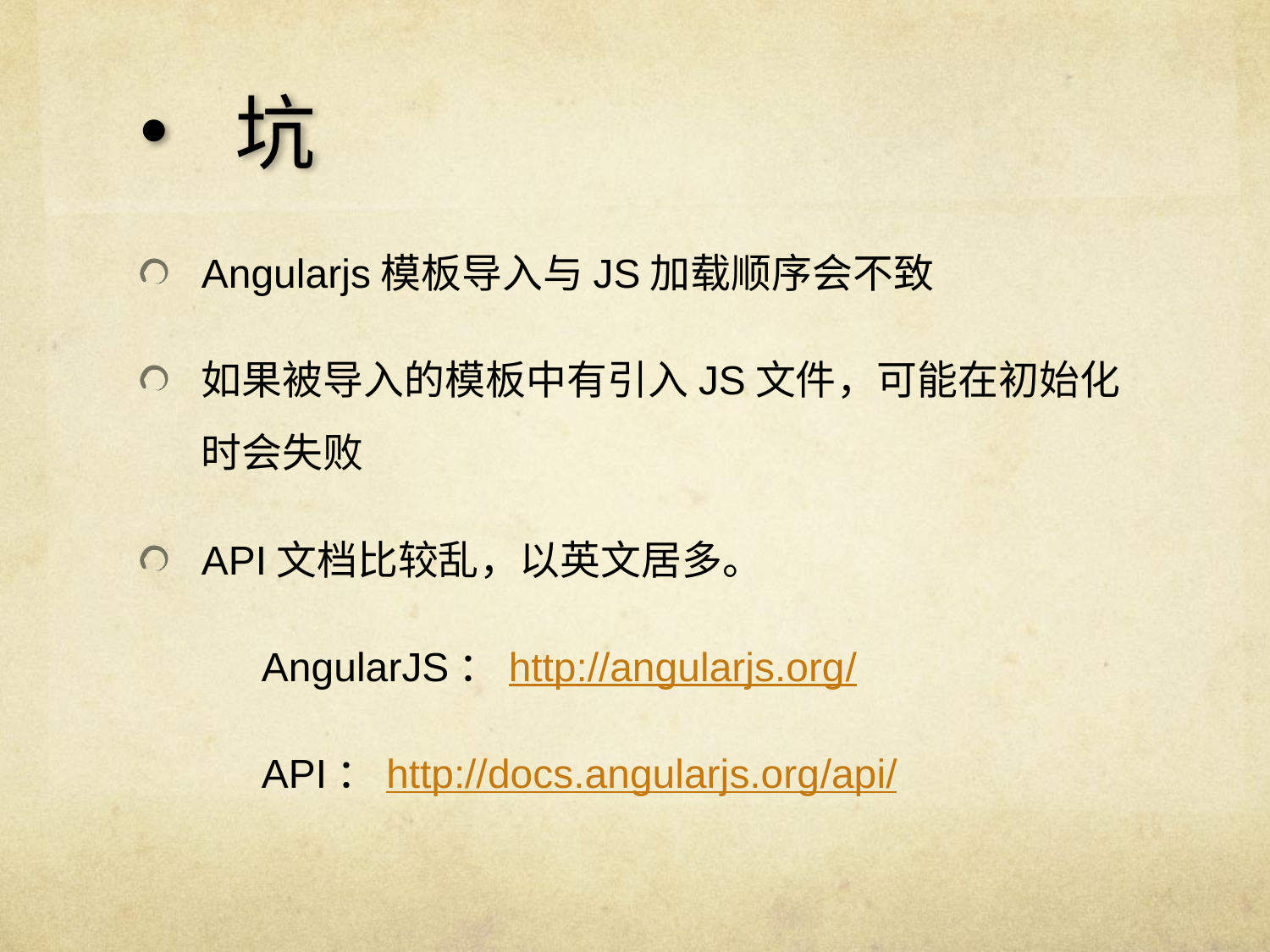

# 坑
Angularjs模板导入与JS加载顺序会不致
如果被导入的模板中有引入JS文件，可能在初始化时会失败
API文档比较乱，以英文居多。
	AngularJS：http://angularjs.org/
	API：http://docs.angularjs.org/api/